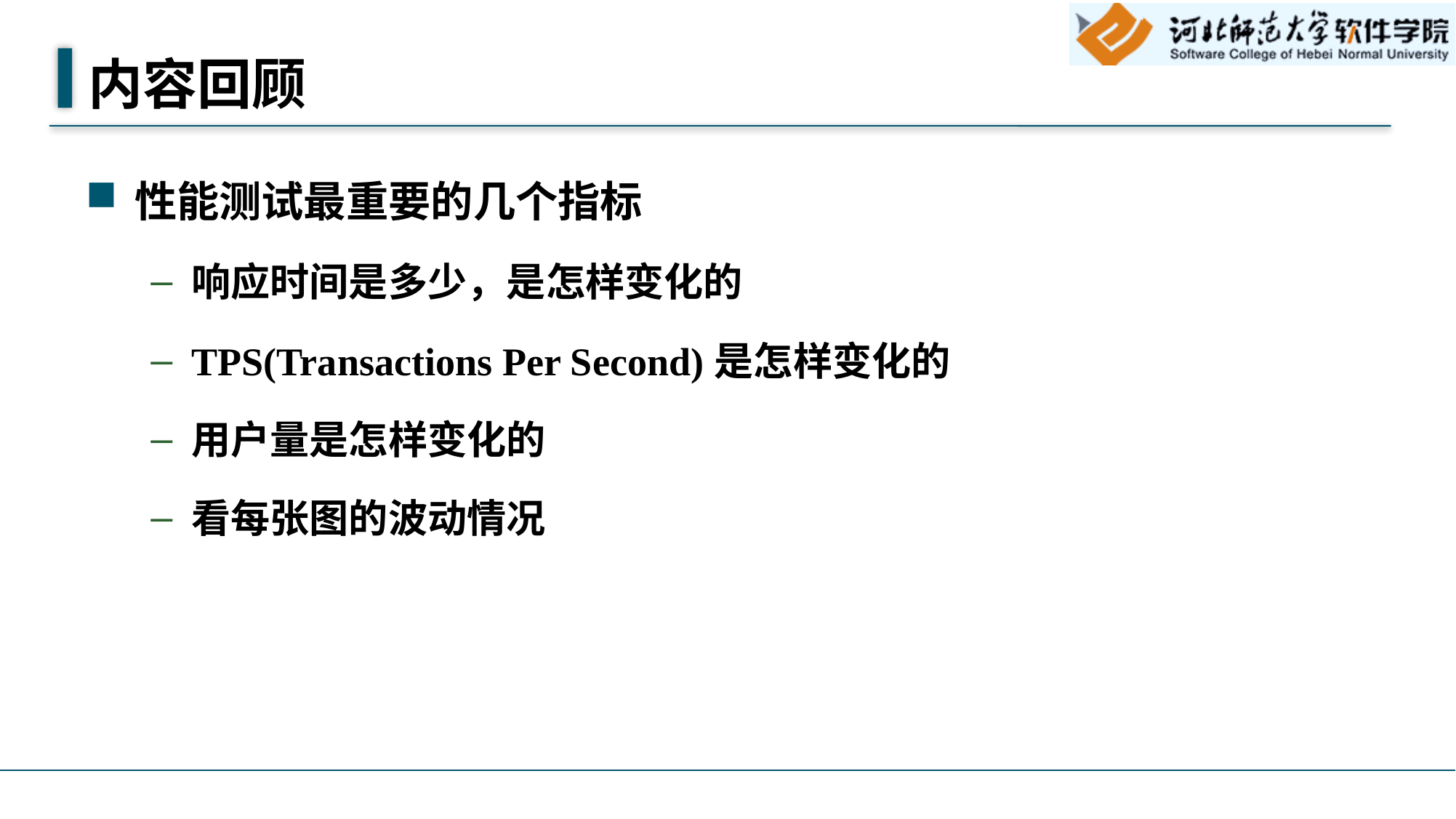

# 内容回顾
性能测试最重要的几个指标
响应时间是多少，是怎样变化的
TPS(Transactions Per Second)是怎样变化的
用户量是怎样变化的
看每张图的波动情况